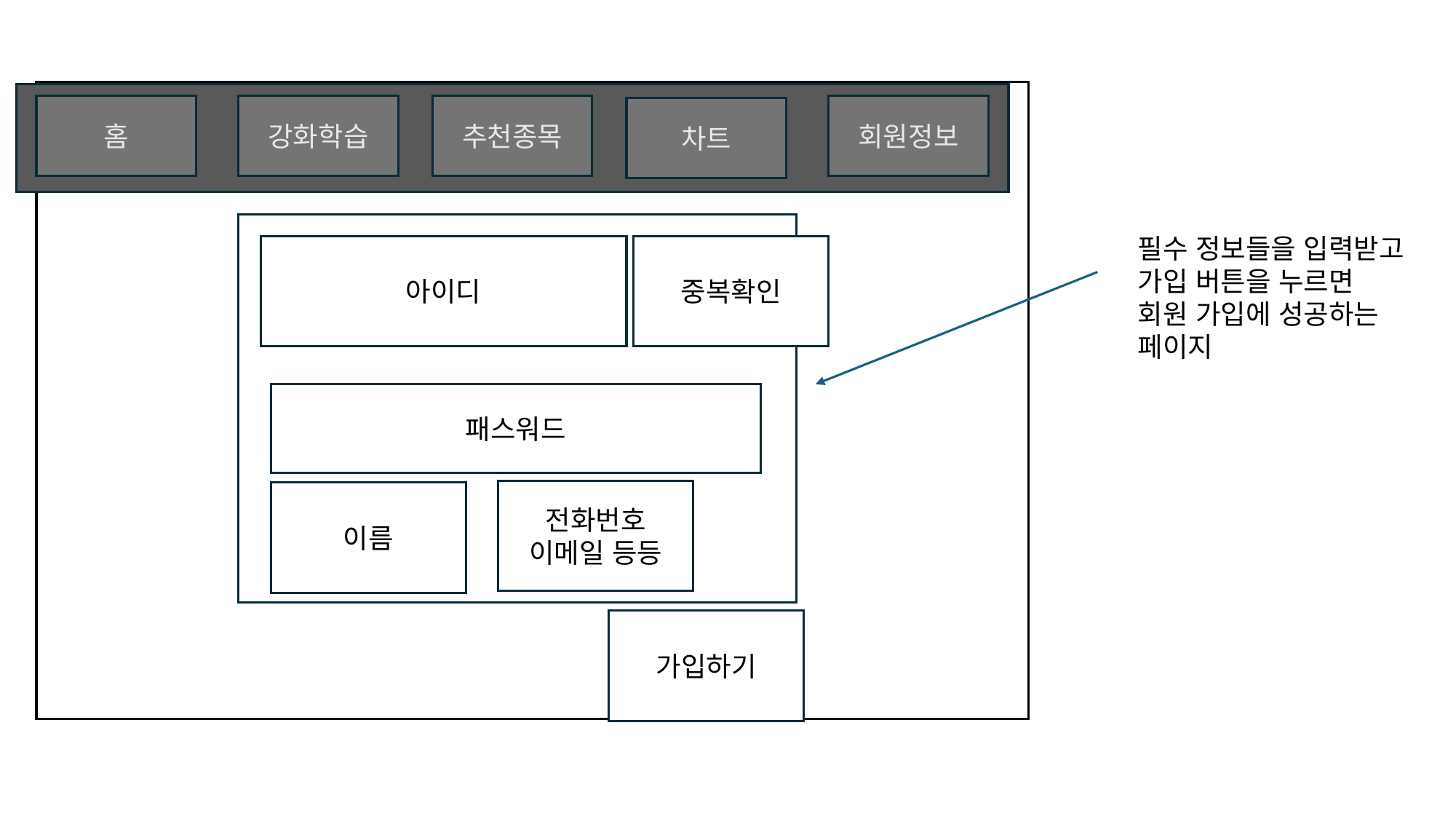

추천종목
강화학습
홈
회원정보
차트

필수 정보들을 입력받고
가입 버튼을 누르면
회원 가입에 성공하는
페이지
아이디
중복확인
패스워드
전화번호
이메일 등등
이름
가입하기